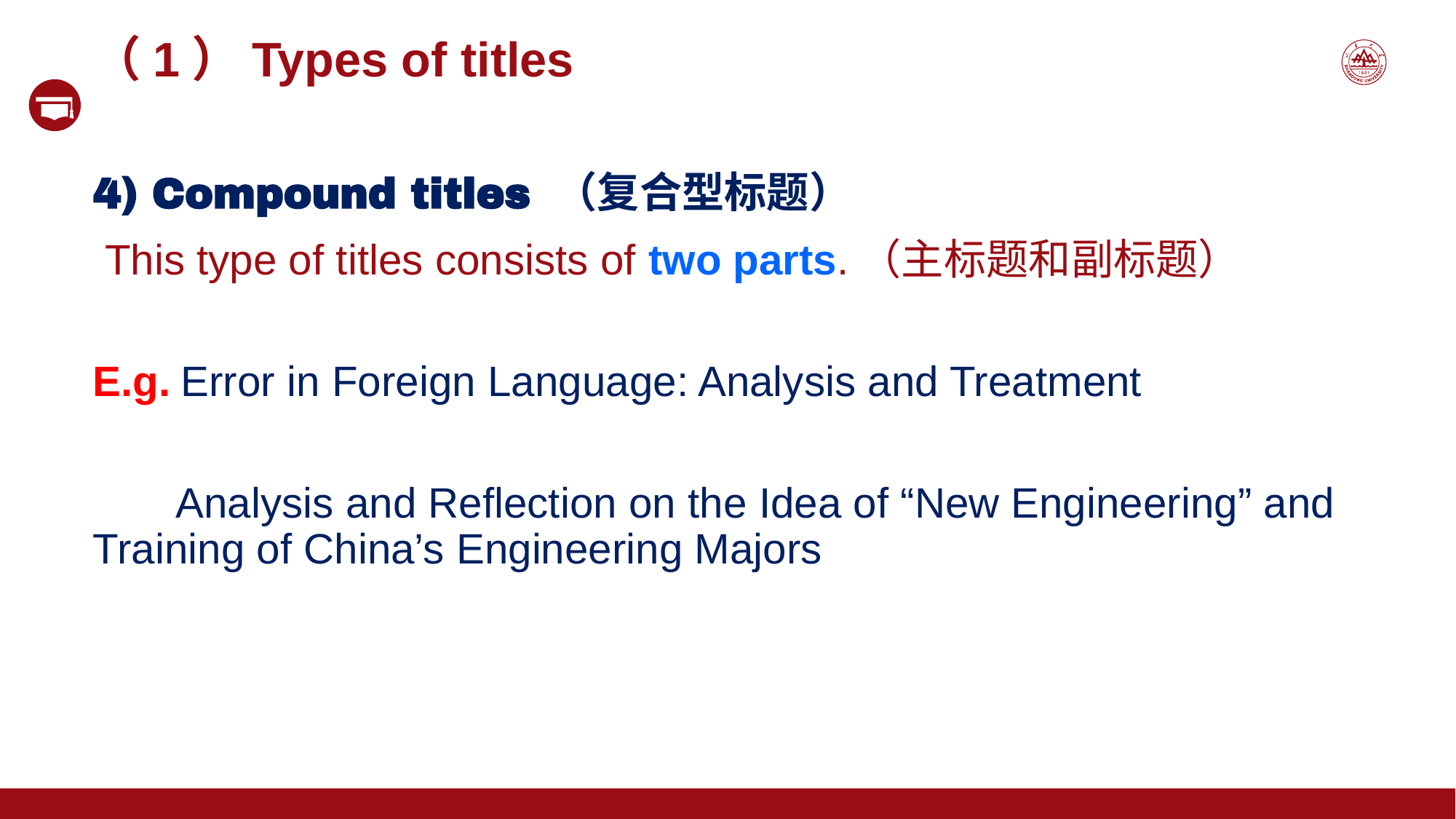

（1）Types of titles

4) Compound titles （复合型标题）
 This type of titles consists of two parts.（主标题和副标题）

E.g. Error in Foreign Language: Analysis and Treatment

       Analysis and Reflection on the Idea of “New Engineering” and Training of China’s Engineering Majors